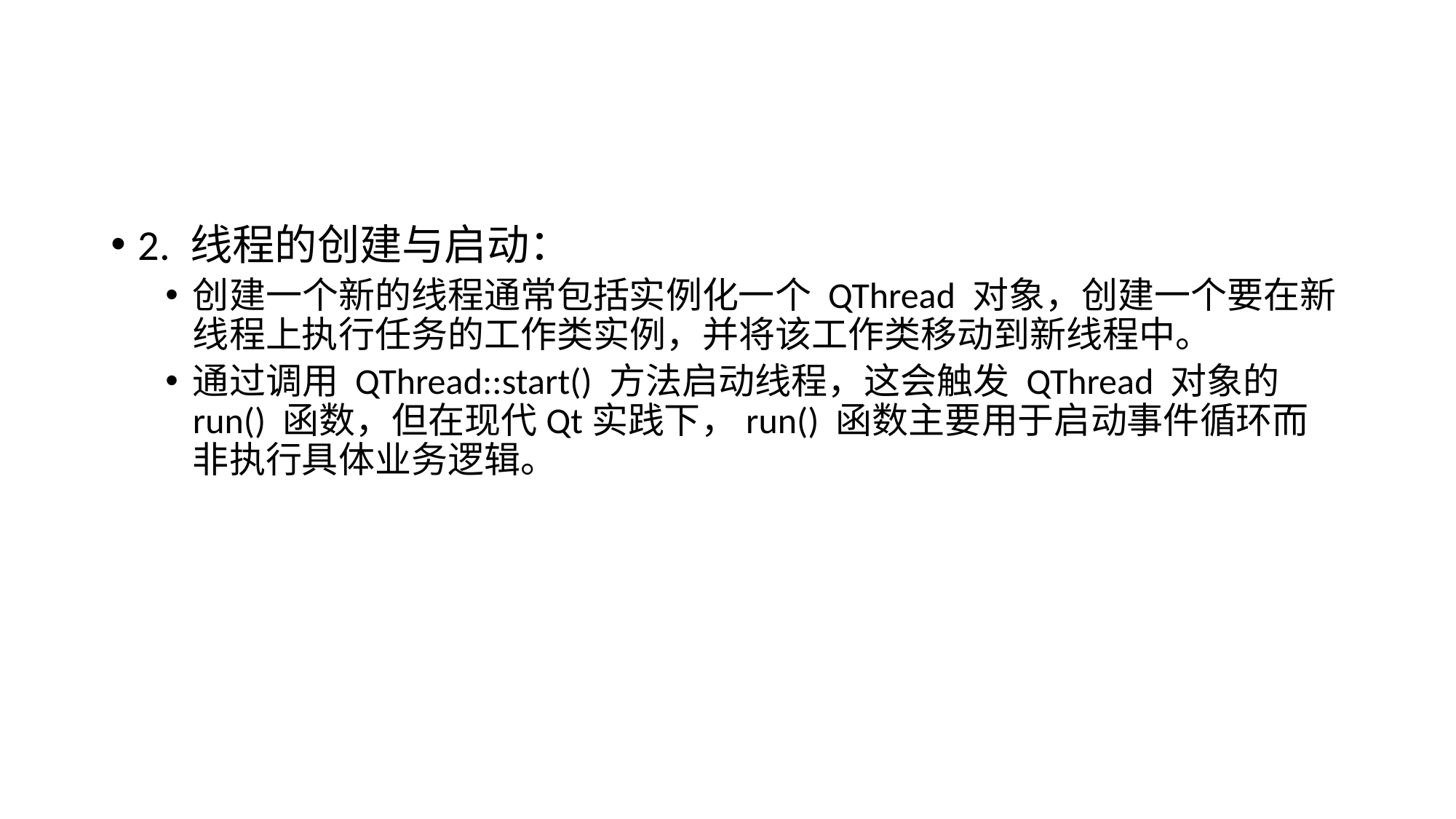

#
2. 线程的创建与启动：
创建一个新的线程通常包括实例化一个 QThread 对象，创建一个要在新线程上执行任务的工作类实例，并将该工作类移动到新线程中。
通过调用 QThread::start() 方法启动线程，这会触发 QThread 对象的 run() 函数，但在现代Qt实践下，run() 函数主要用于启动事件循环而非执行具体业务逻辑。